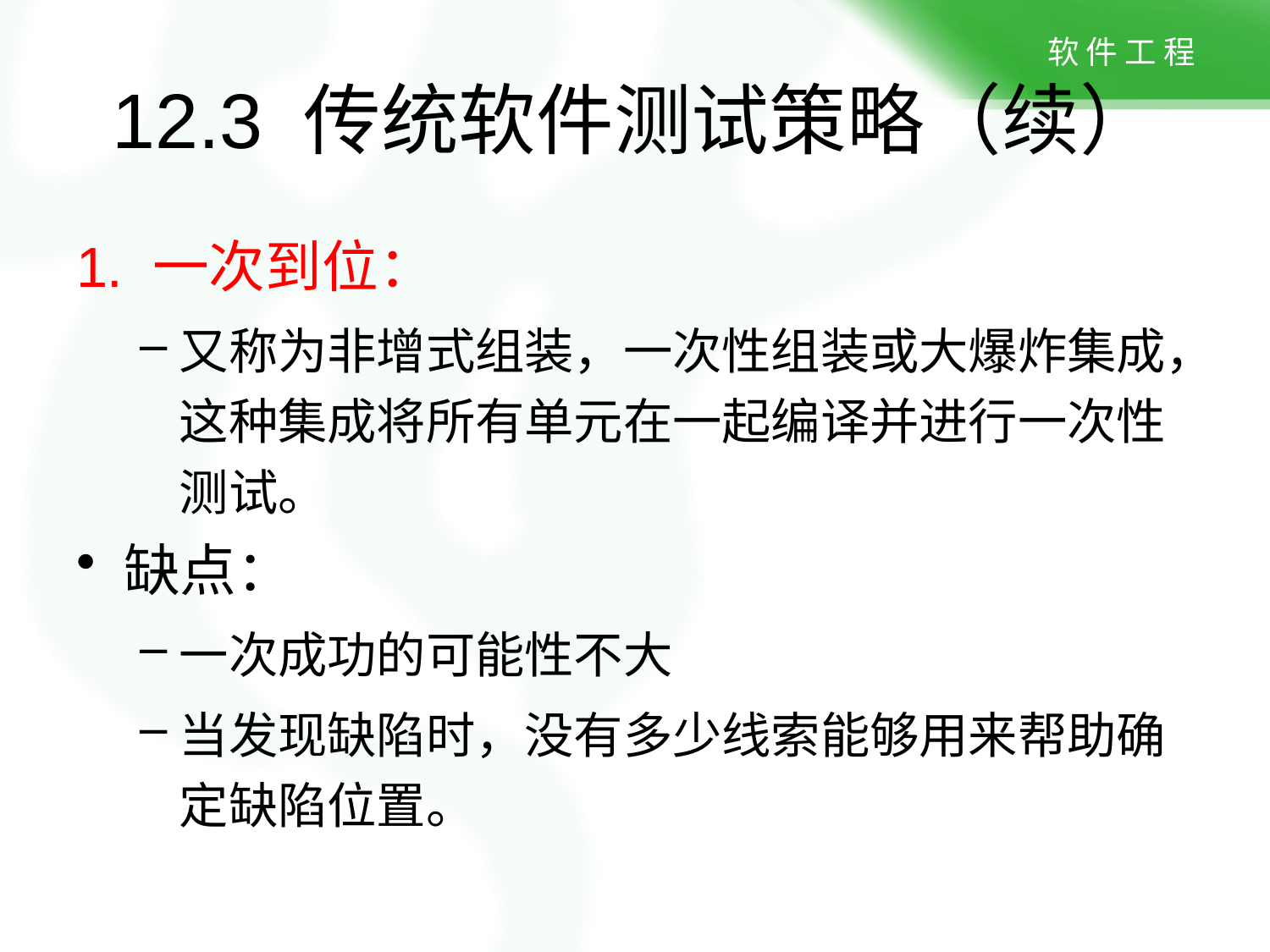

# 12.3 传统软件测试策略（续）
1. 一次到位：
又称为非增式组装，一次性组装或大爆炸集成，这种集成将所有单元在一起编译并进行一次性测试。
缺点：
一次成功的可能性不大
当发现缺陷时，没有多少线索能够用来帮助确定缺陷位置。